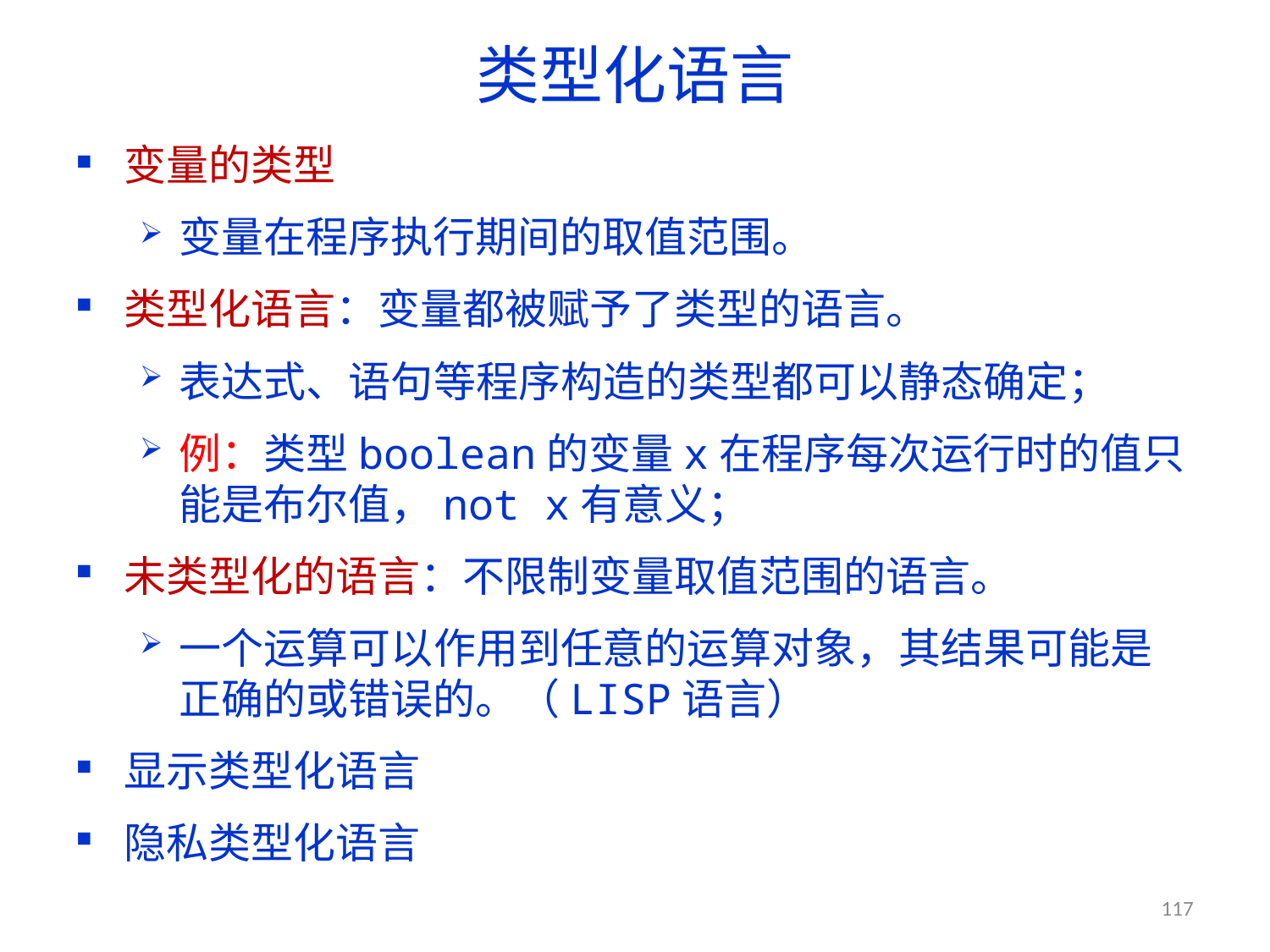

# 类型化语言
变量的类型
变量在程序执行期间的取值范围。
类型化语言：变量都被赋予了类型的语言。
表达式、语句等程序构造的类型都可以静态确定；
例：类型boolean的变量x在程序每次运行时的值只能是布尔值，not x有意义；
未类型化的语言：不限制变量取值范围的语言。
一个运算可以作用到任意的运算对象，其结果可能是正确的或错误的。（LISP语言）
显示类型化语言
隐私类型化语言

117